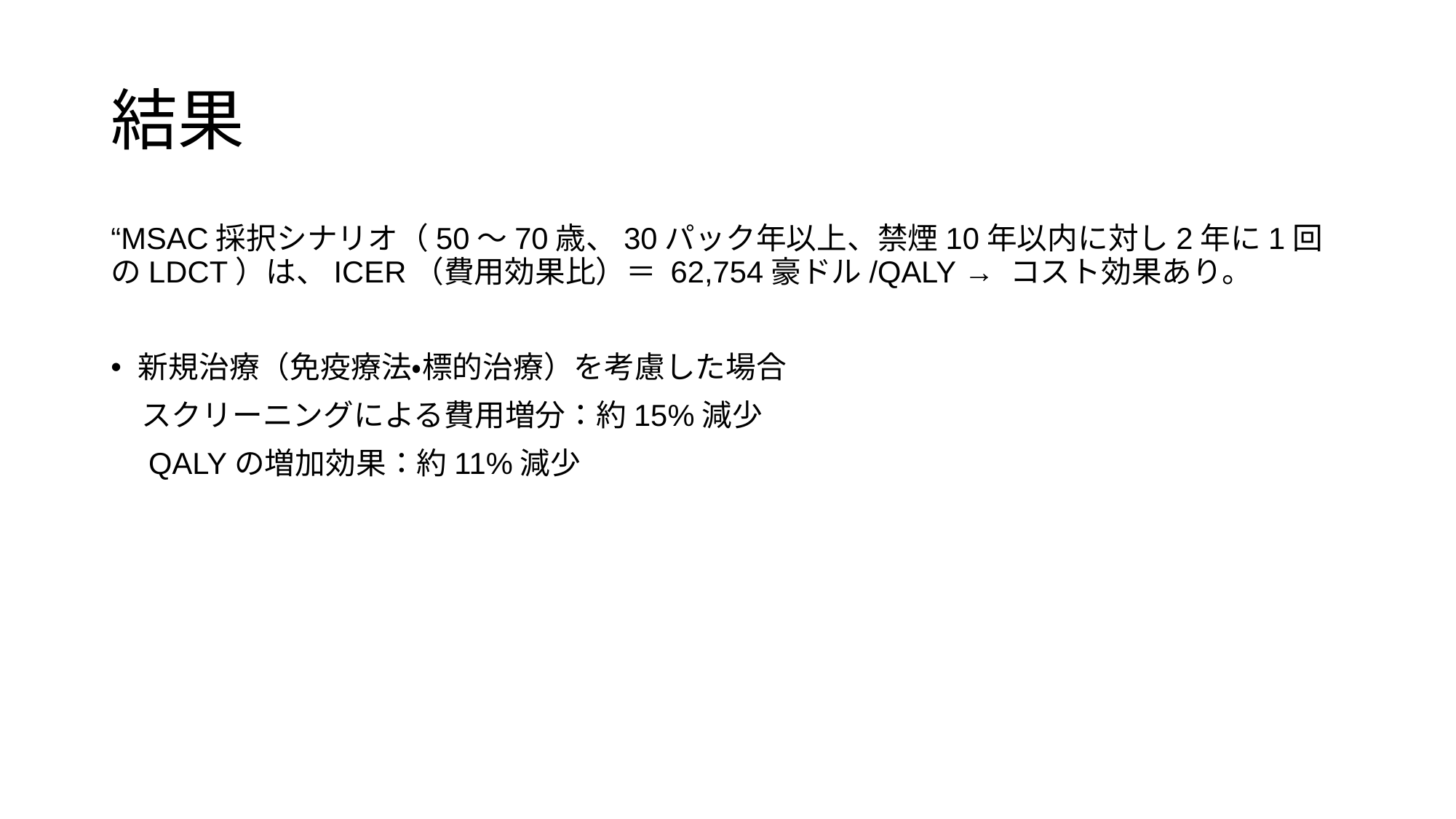

# 結果
“MSAC採択シナリオ（50〜70歳、30パック年以上、禁煙10年以内に対し2年に1回のLDCT）は、ICER（費用効果比）＝ 62,754豪ドル/QALY → コスト効果あり。

新規治療（免疫療法・標的治療）を考慮した場合
　スクリーニングによる費用増分：約15%減少
　QALYの増加効果：約11%減少